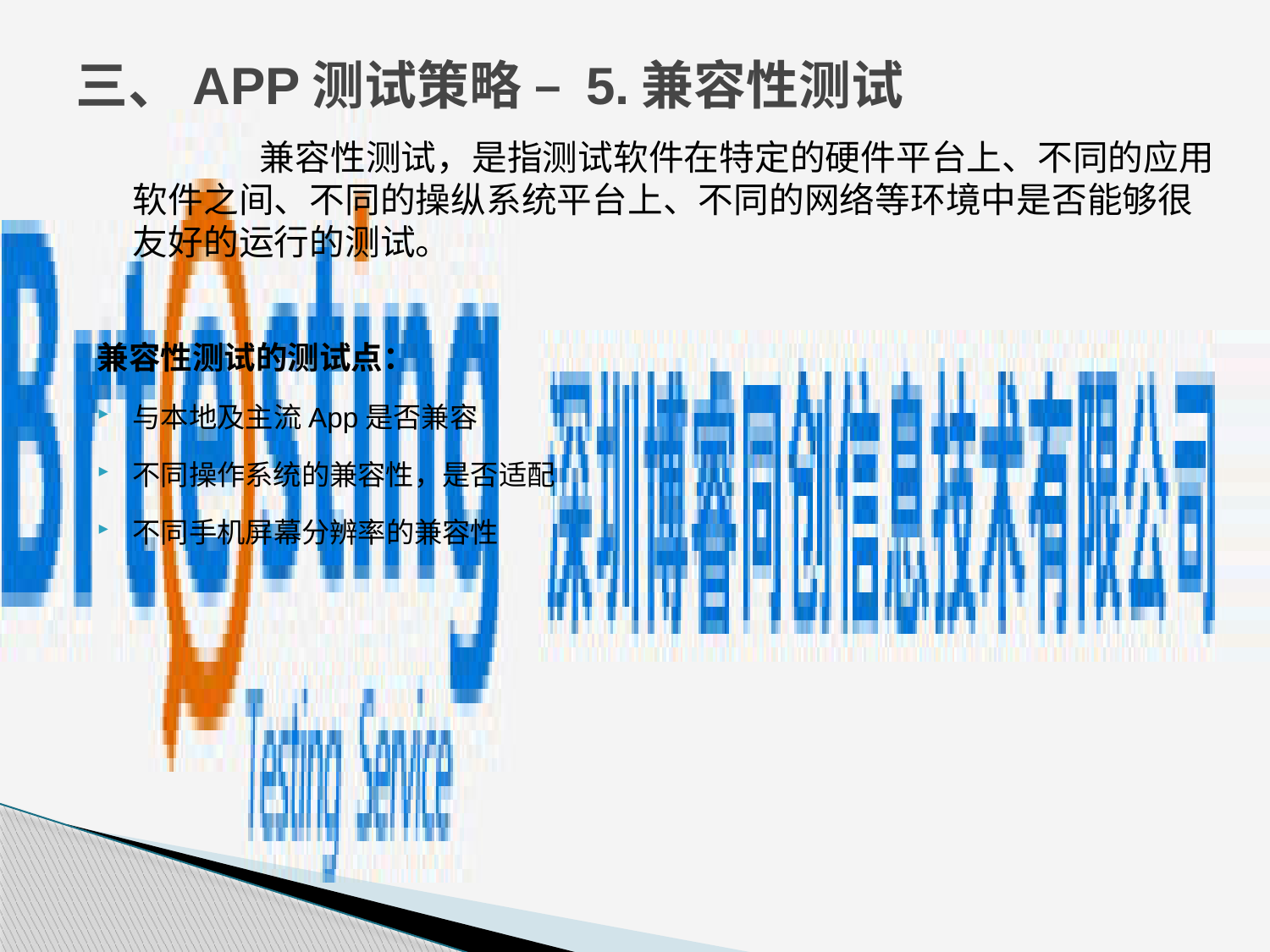

# 三、APP测试策略 – 5.兼容性测试
		兼容性测试，是指测试软件在特定的硬件平台上、不同的应用软件之间、不同的操纵系统平台上、不同的网络等环境中是否能够很友好的运行的测试。

兼容性测试的测试点：
与本地及主流App是否兼容
不同操作系统的兼容性，是否适配
不同手机屏幕分辨率的兼容性